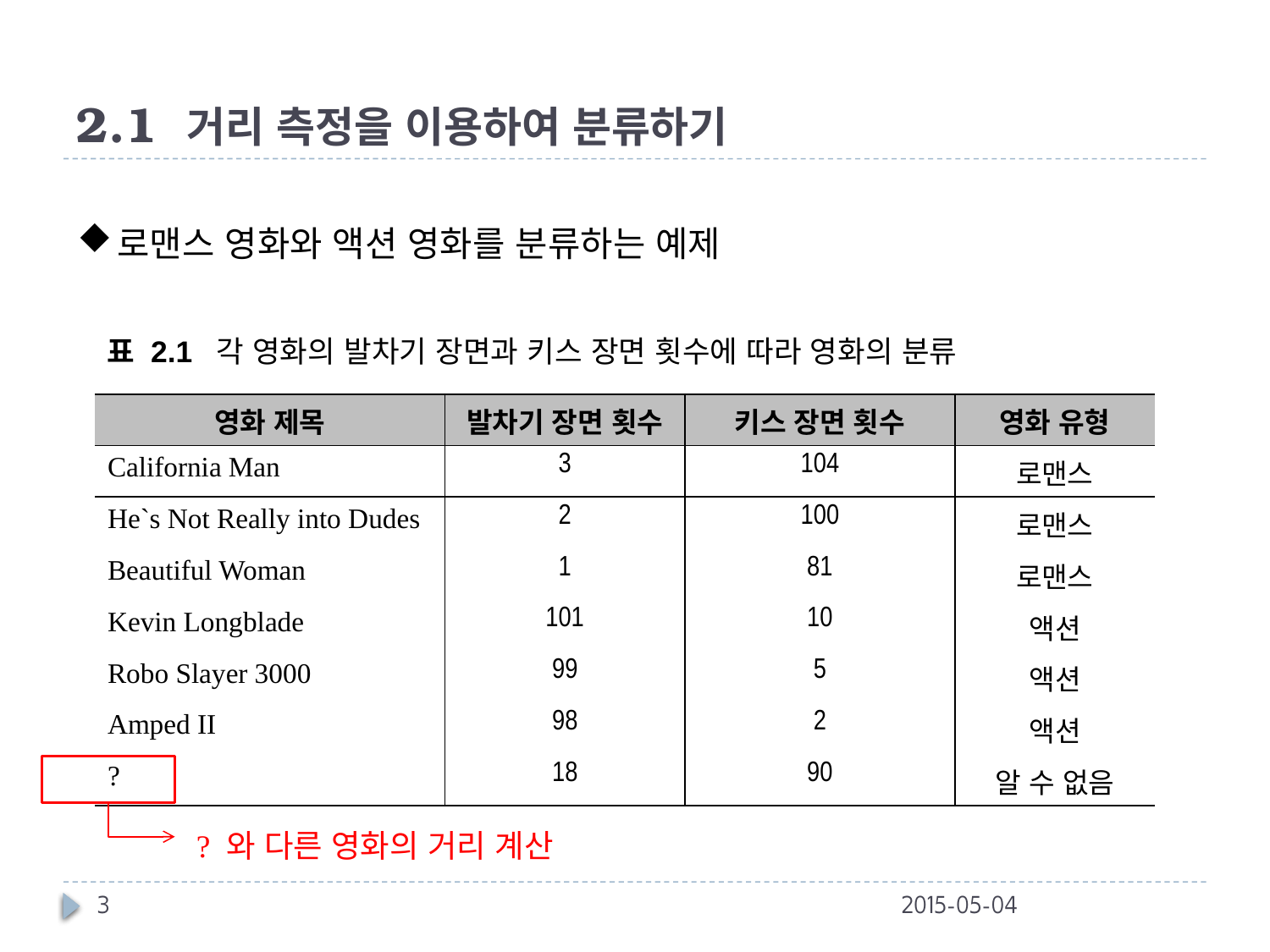

# 2.1 거리 측정을 이용하여 분류하기
로맨스 영화와 액션 영화를 분류하는 예제
표 2.1  각 영화의 발차기 장면과 키스 장면 횟수에 따라 영화의 분류
| 영화 제목 | 발차기 장면 횟수 | 키스 장면 횟수 | 영화 유형 |
| --- | --- | --- | --- |
| California Man | 3 | 104 | 로맨스 |
| He`s Not Really into Dudes | 2 | 100 | 로맨스 |
| Beautiful Woman | 1 | 81 | 로맨스 |
| Kevin Longblade | 101 | 10 | 액션 |
| Robo Slayer 3000 | 99 | 5 | 액션 |
| Amped II | 98 | 2 | 액션 |
| ? | 18 | 90 | 알 수 없음 |

? 와 다른 영화의 거리 계산
3
2015-05-04